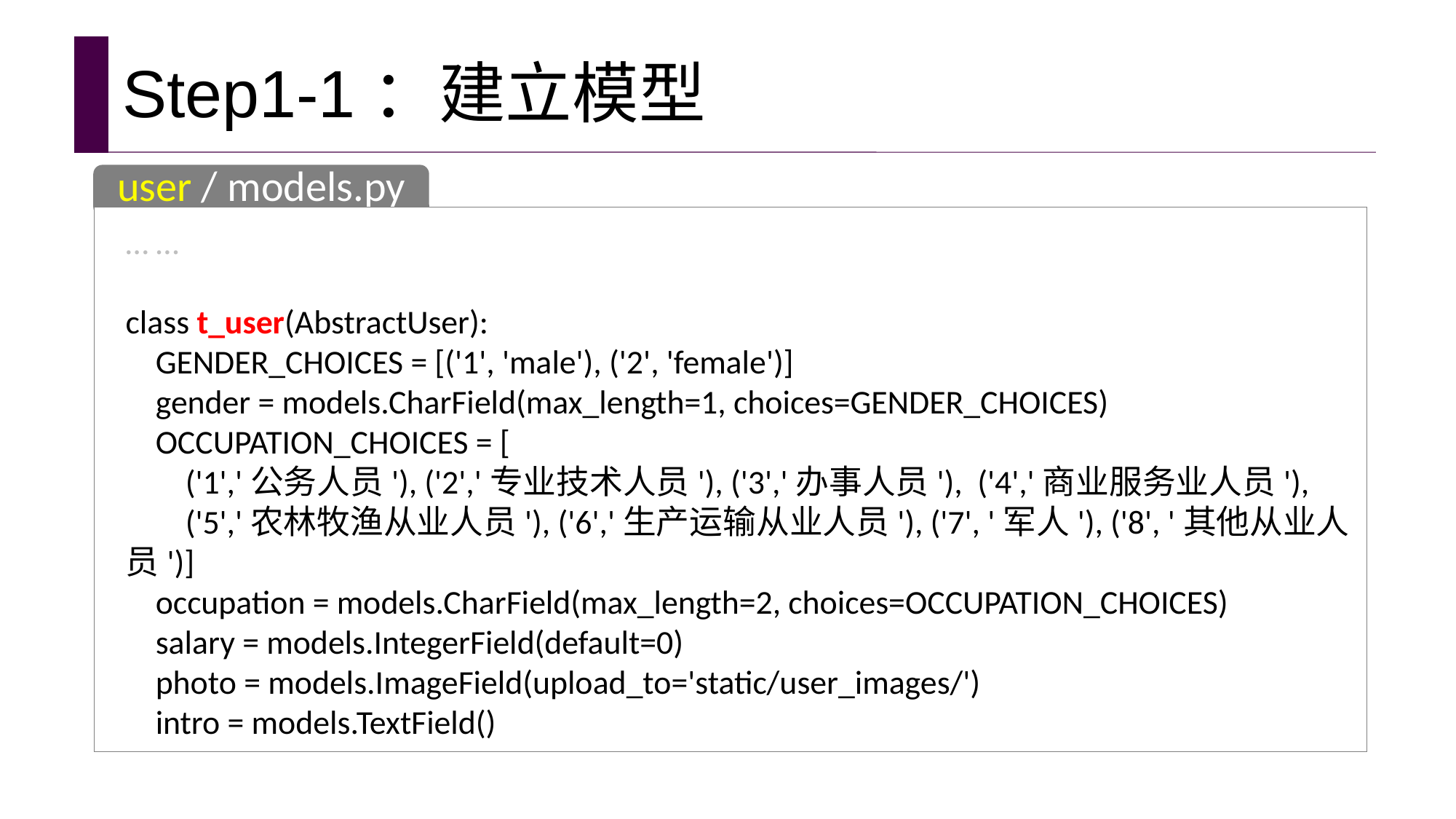

# Step1-1：建立模型
user / models.py

… …

class t_user(AbstractUser):
    GENDER_CHOICES = [('1', 'male'), ('2', 'female')]
    gender = models.CharField(max_length=1, choices=GENDER_CHOICES)
    OCCUPATION_CHOICES = [
        ('1','公务人员'), ('2','专业技术人员'), ('3','办事人员'),  ('4','商业服务业人员'),
        ('5','农林牧渔从业人员'), ('6','生产运输从业人员'), ('7', '军人'), ('8', '其他从业人员')]
    occupation = models.CharField(max_length=2, choices=OCCUPATION_CHOICES)
    salary = models.IntegerField(default=0)
    photo = models.ImageField(upload_to='static/user_images/')
    intro = models.TextField()